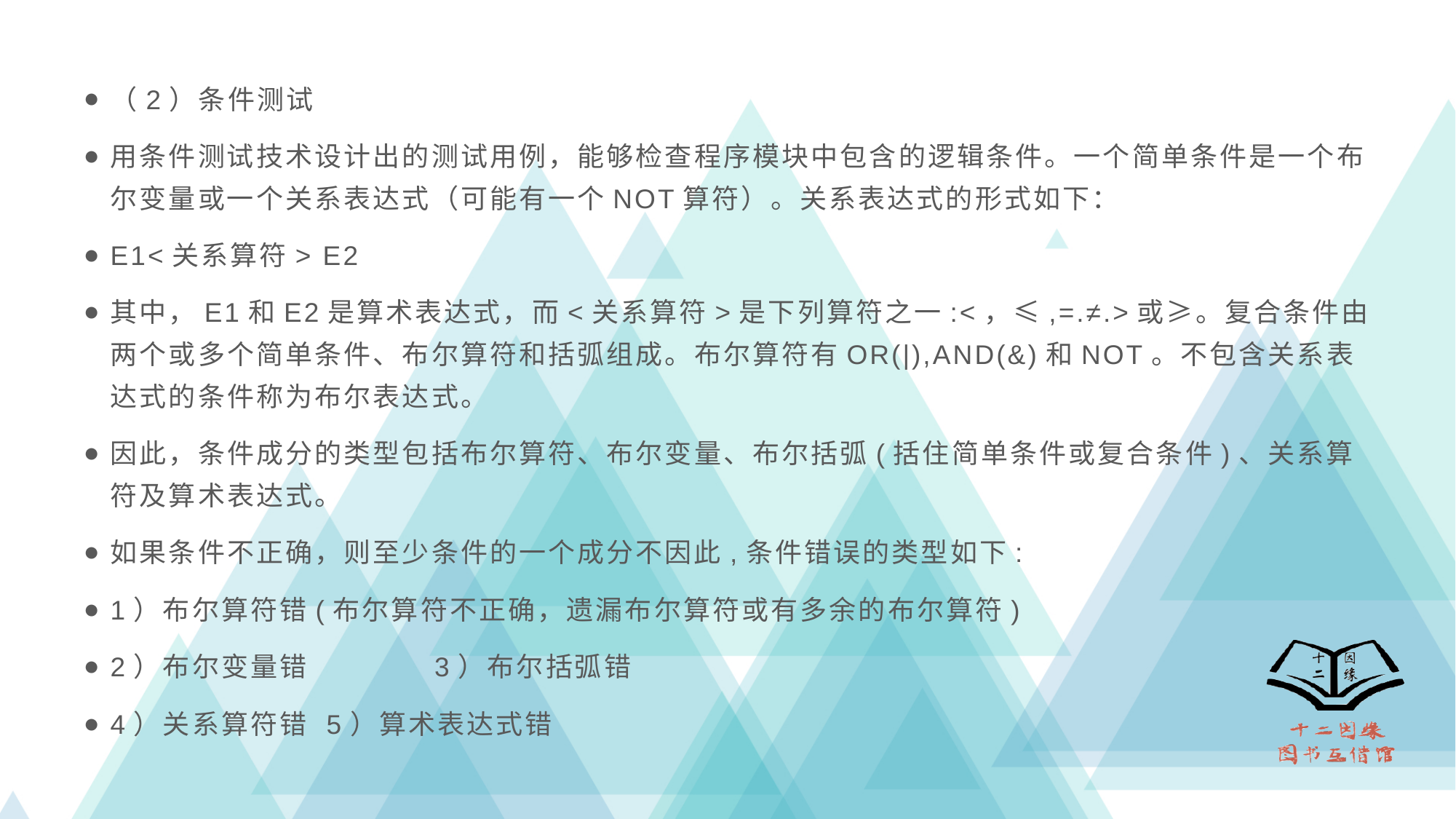

（2）条件测试
用条件测试技术设计出的测试用例，能够检查程序模块中包含的逻辑条件。一个简单条件是一个布尔变量或一个关系表达式（可能有一个NOT算符）。关系表达式的形式如下：
E1<关系算符> E2
其中，E1和E2是算术表达式，而<关系算符>是下列算符之一:<，≤,=.≠.>或≥。复合条件由两个或多个简单条件、布尔算符和括弧组成。布尔算符有OR(|),AND(&)和NOT。不包含关系表达式的条件称为布尔表达式。
因此，条件成分的类型包括布尔算符、布尔变量、布尔括弧(括住简单条件或复合条件)、关系算符及算术表达式。
如果条件不正确，则至少条件的一个成分不因此,条件错误的类型如下:
1）布尔算符错(布尔算符不正确，遗漏布尔算符或有多余的布尔算符)
2）布尔变量错               		3）布尔括弧错
4）关系算符错			5）算术表达式错